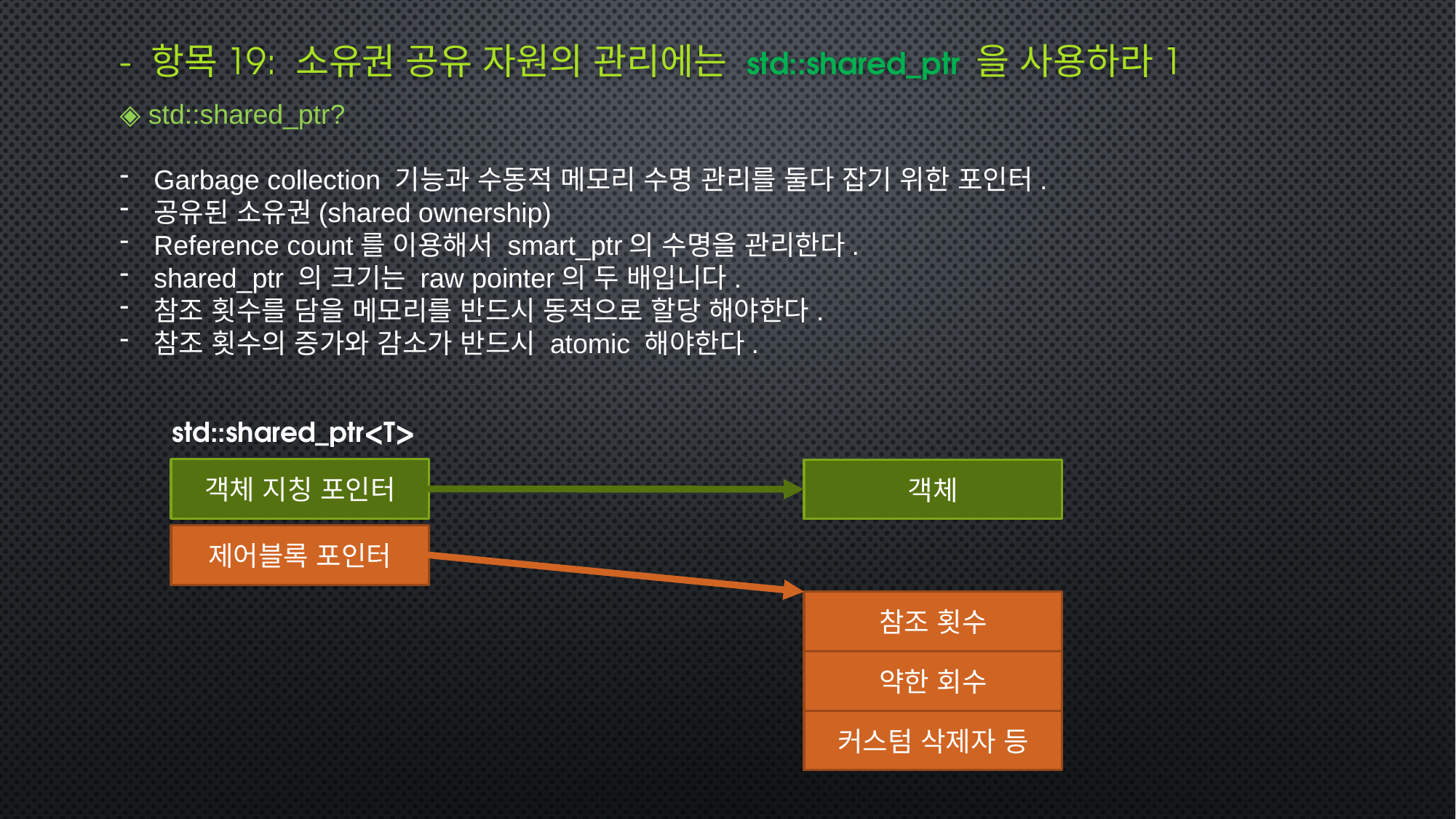

# - 항목19: 소유권 공유 자원의 관리에는 std::shared_ptr 을 사용하라1
◈ std::shared_ptr?

Garbage collection 기능과 수동적 메모리 수명 관리를 둘다 잡기 위한 포인터.
공유된 소유권(shared ownership)
Reference count를 이용해서 smart_ptr의 수명을 관리한다.
shared_ptr 의 크기는 raw pointer의 두 배입니다.
참조 횟수를 담을 메모리를 반드시 동적으로 할당 해야한다.
참조 횟수의 증가와 감소가 반드시 atomic 해야한다.
std::shared_ptr<T>
객체 지칭 포인터
객체
제어블록 포인터
참조 횟수
약한 회수
커스텀 삭제자 등